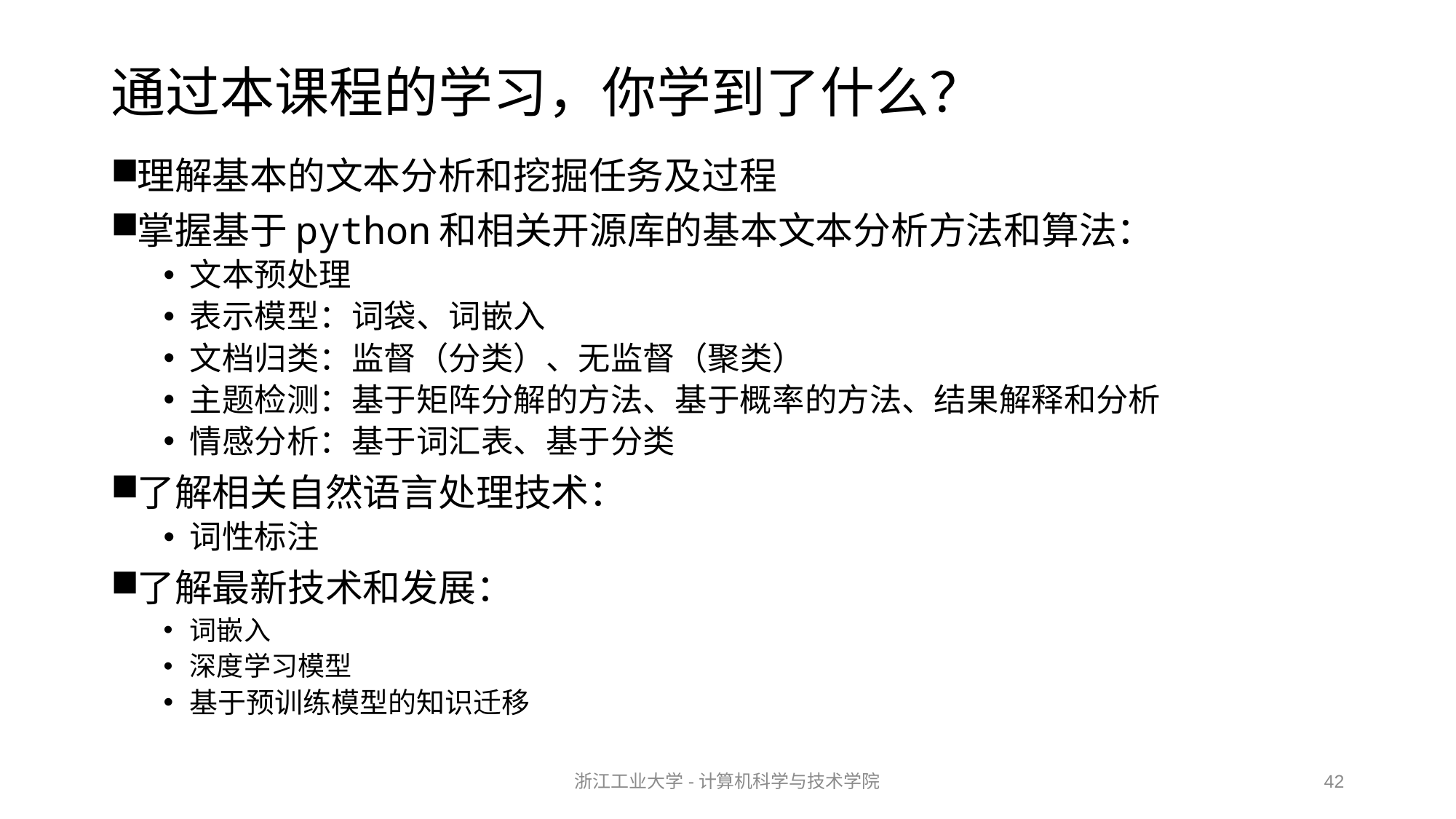

# 通过本课程的学习，你学到了什么？
理解基本的文本分析和挖掘任务及过程
掌握基于python和相关开源库的基本文本分析方法和算法：
文本预处理
表示模型：词袋、词嵌入
文档归类：监督（分类）、无监督（聚类）
主题检测：基于矩阵分解的方法、基于概率的方法、结果解释和分析
情感分析：基于词汇表、基于分类
了解相关自然语言处理技术：
词性标注
了解最新技术和发展：
词嵌入
深度学习模型
基于预训练模型的知识迁移

浙江工业大学-计算机科学与技术学院
42